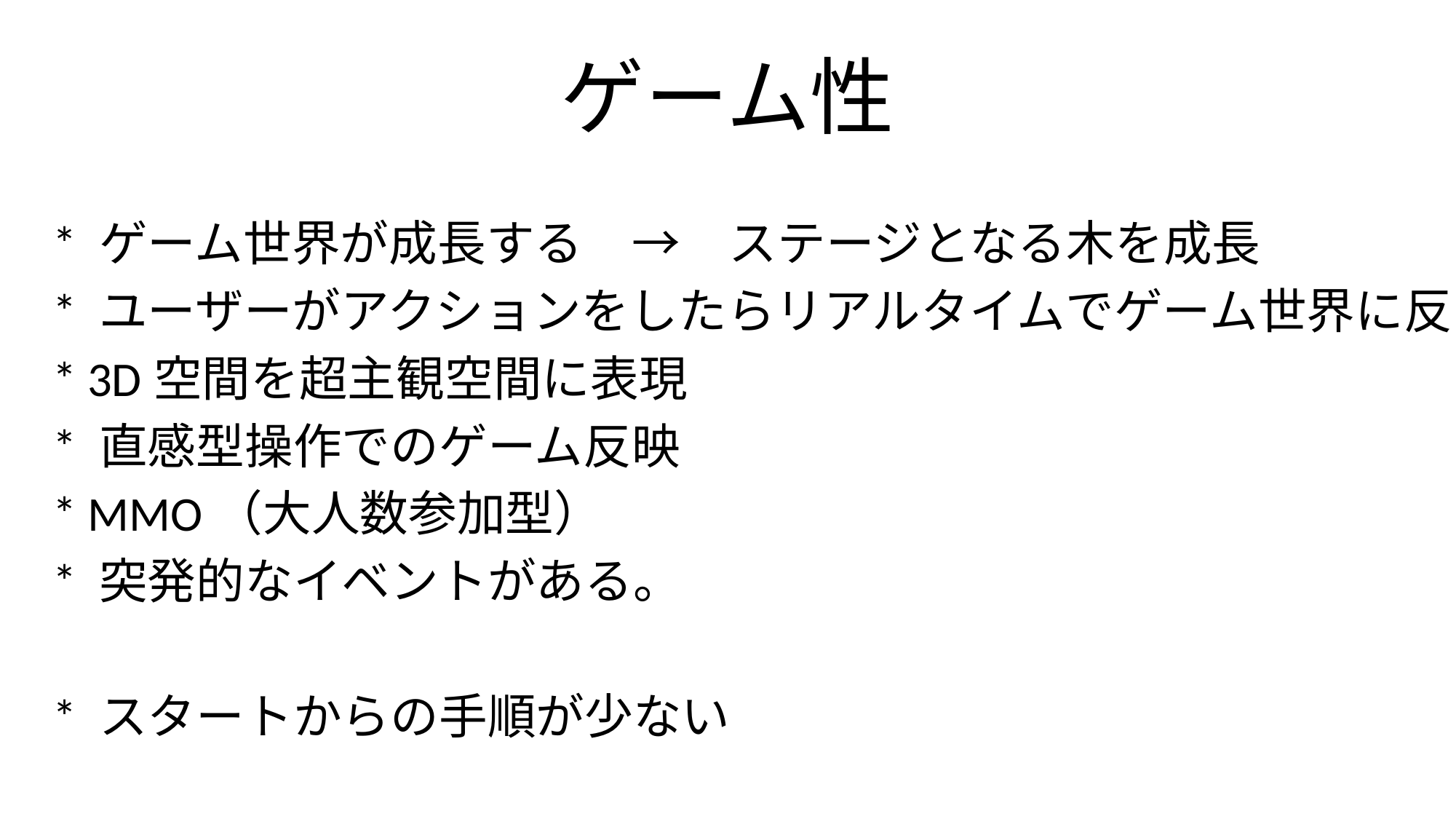

# ゲーム性
* ゲーム世界が成長する　→　ステージとなる木を成長
* ユーザーがアクションをしたらリアルタイムでゲーム世界に反映
* 3D空間を超主観空間に表現
* 直感型操作でのゲーム反映
* MMO（大人数参加型）
* 突発的なイベントがある。

* スタートからの手順が少ない